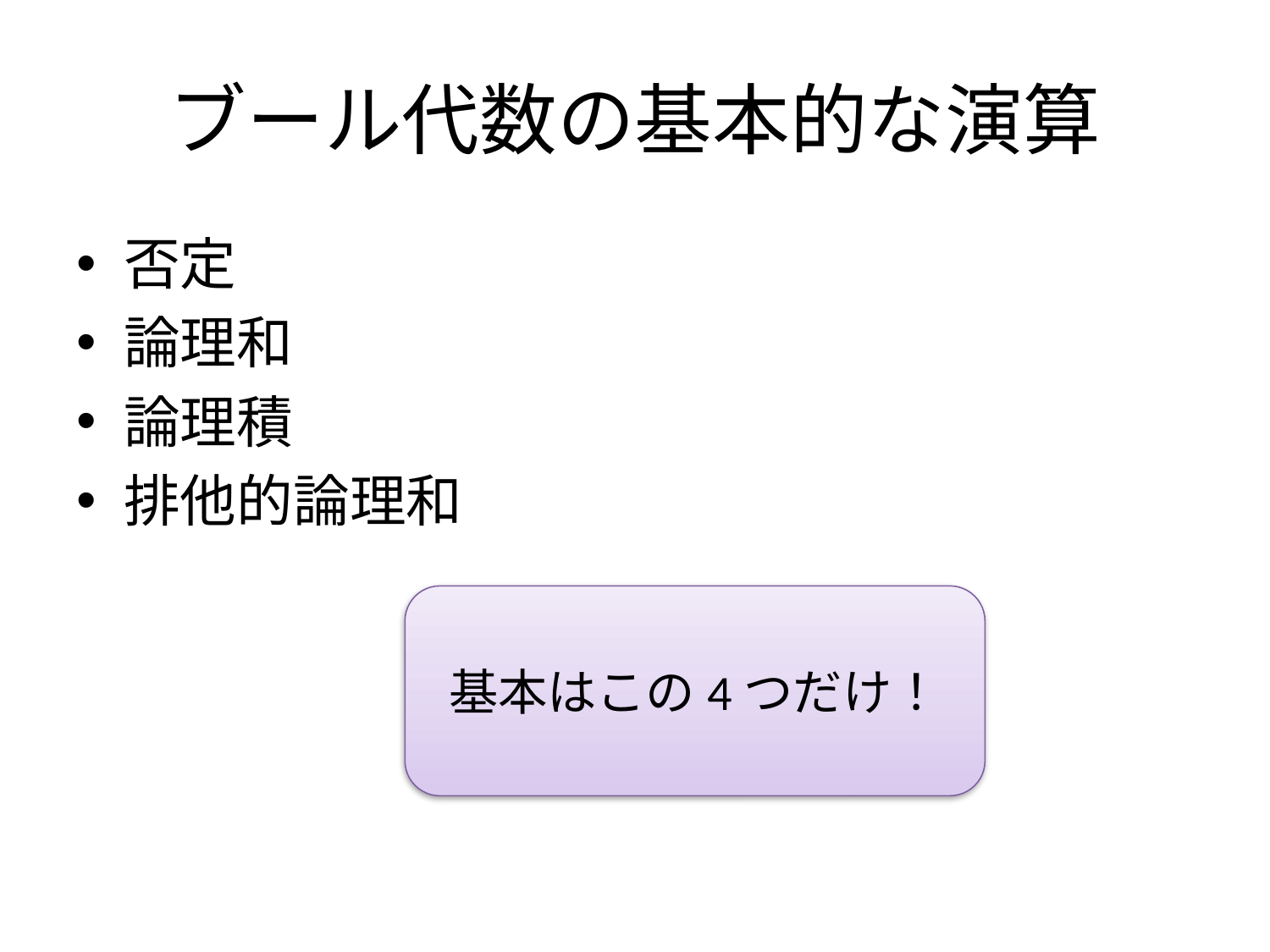

# ブール代数の基本的な演算
否定
論理和
論理積
排他的論理和
基本はこの4つだけ！